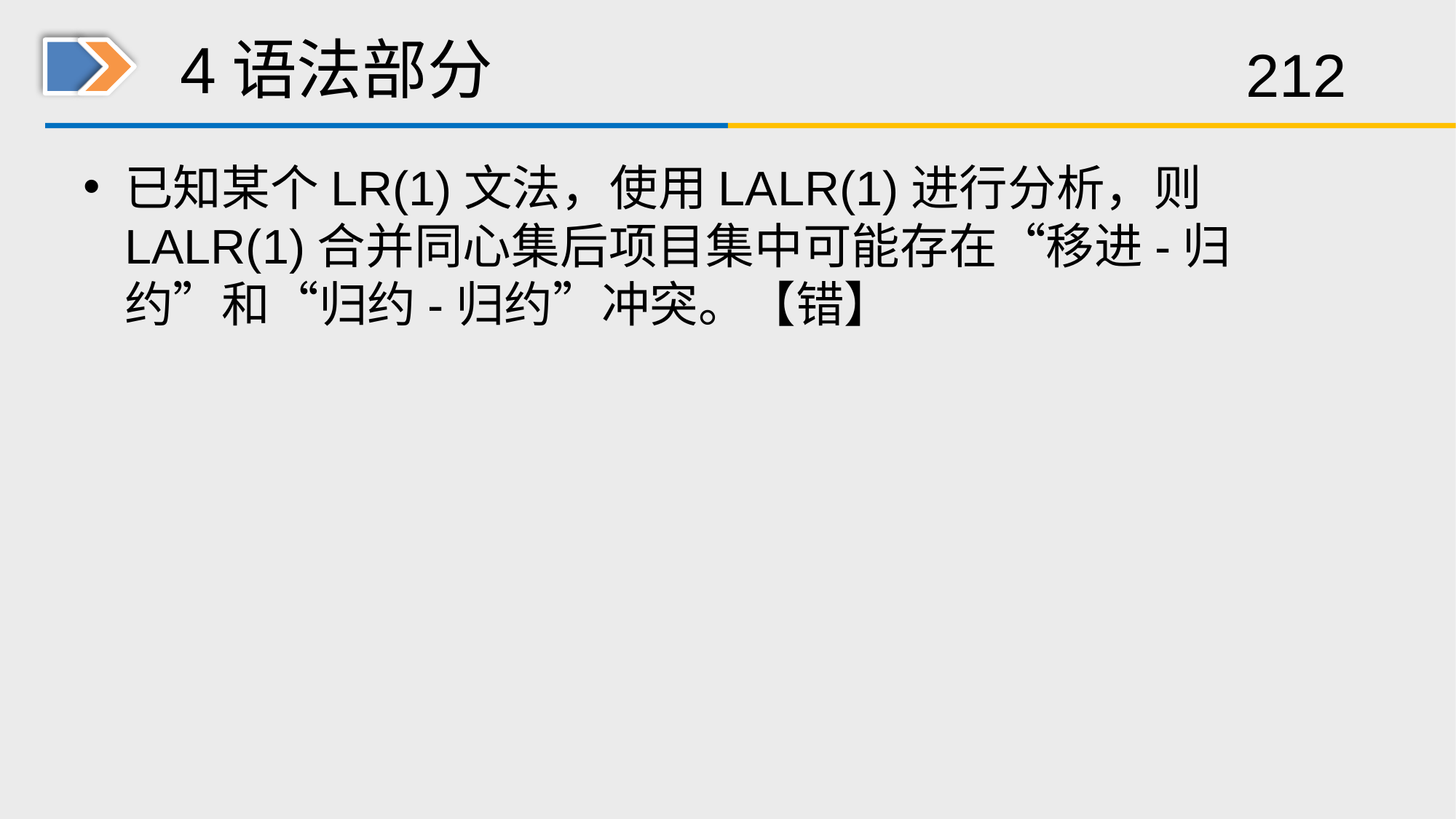

# 4语法部分
212
已知某个LR(1)文法，使用LALR(1)进行分析，则LALR(1)合并同心集后项目集中可能存在“移进-归约”和“归约-归约”冲突。【错】